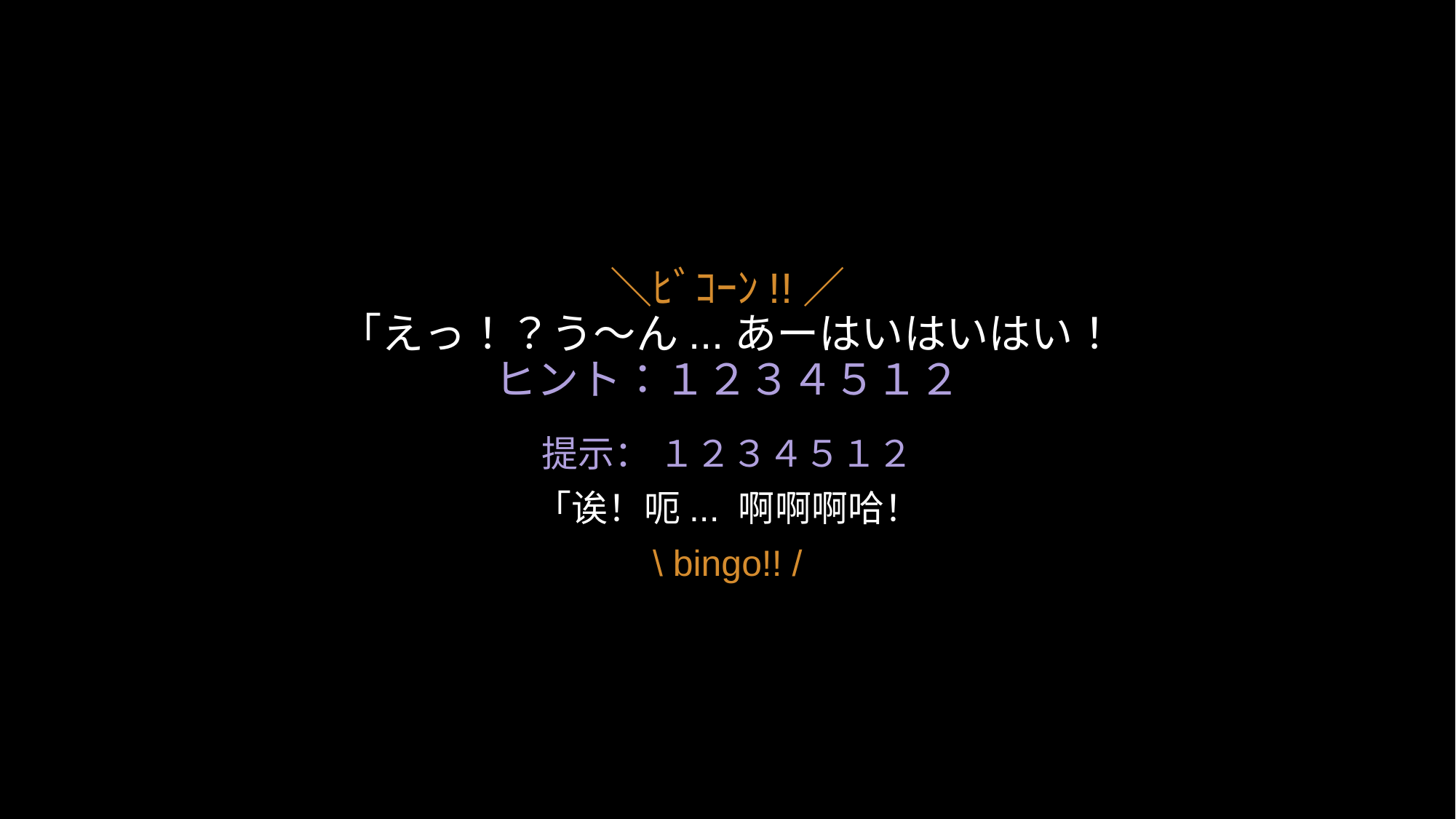

# ＼ﾋﾞｺｰﾝ!!／ 「えっ！？う〜ん...あーはいはいはい！ ヒント：１２３４５１２
提示： １２３４５１２
「诶！呃... 啊啊啊哈！
\ bingo!! /